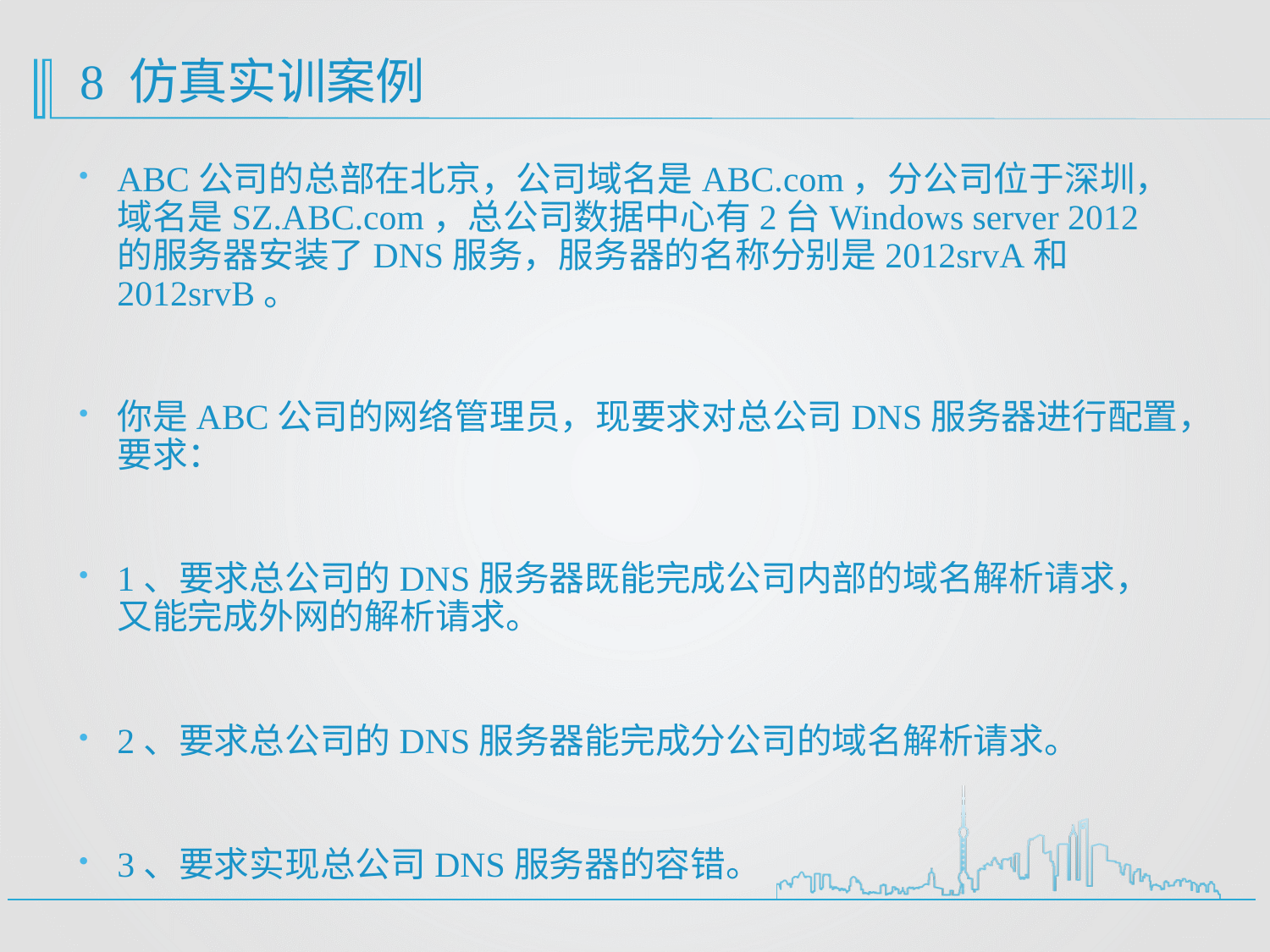

# 8 仿真实训案例
ABC公司的总部在北京，公司域名是ABC.com，分公司位于深圳，域名是SZ.ABC.com，总公司数据中心有2台Windows server 2012的服务器安装了DNS服务，服务器的名称分别是2012srvA和2012srvB。

你是ABC公司的网络管理员，现要求对总公司DNS服务器进行配置，要求：

1、要求总公司的DNS服务器既能完成公司内部的域名解析请求，又能完成外网的解析请求。

2、要求总公司的DNS服务器能完成分公司的域名解析请求。

3、要求实现总公司DNS服务器的容错。